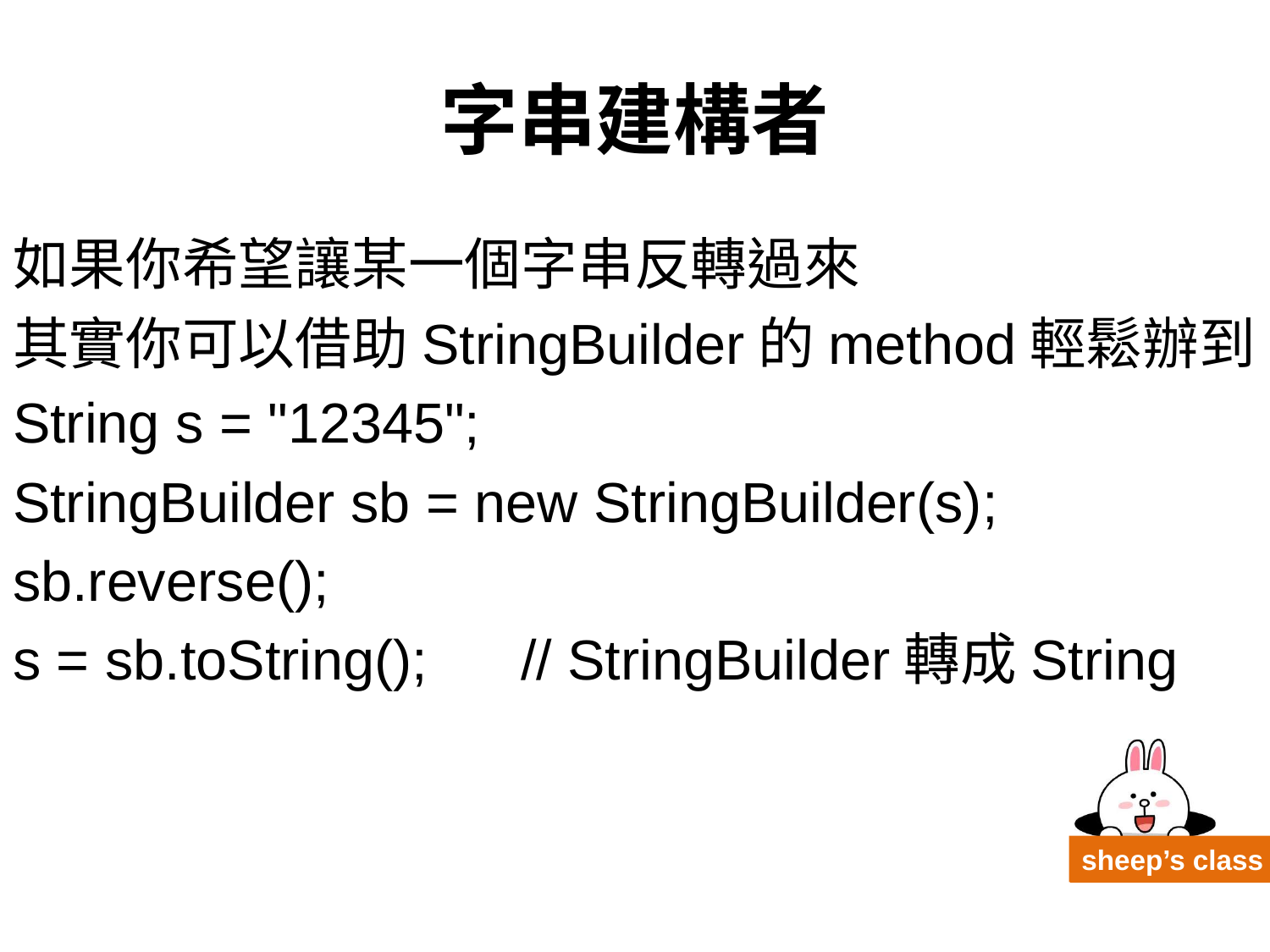

# 字串建構者
如果你希望讓某一個字串反轉過來
其實你可以借助StringBuilder的method輕鬆辦到
String s = "12345";
StringBuilder sb = new StringBuilder(s);
sb.reverse();
s = sb.toString();	// StringBuilder轉成String